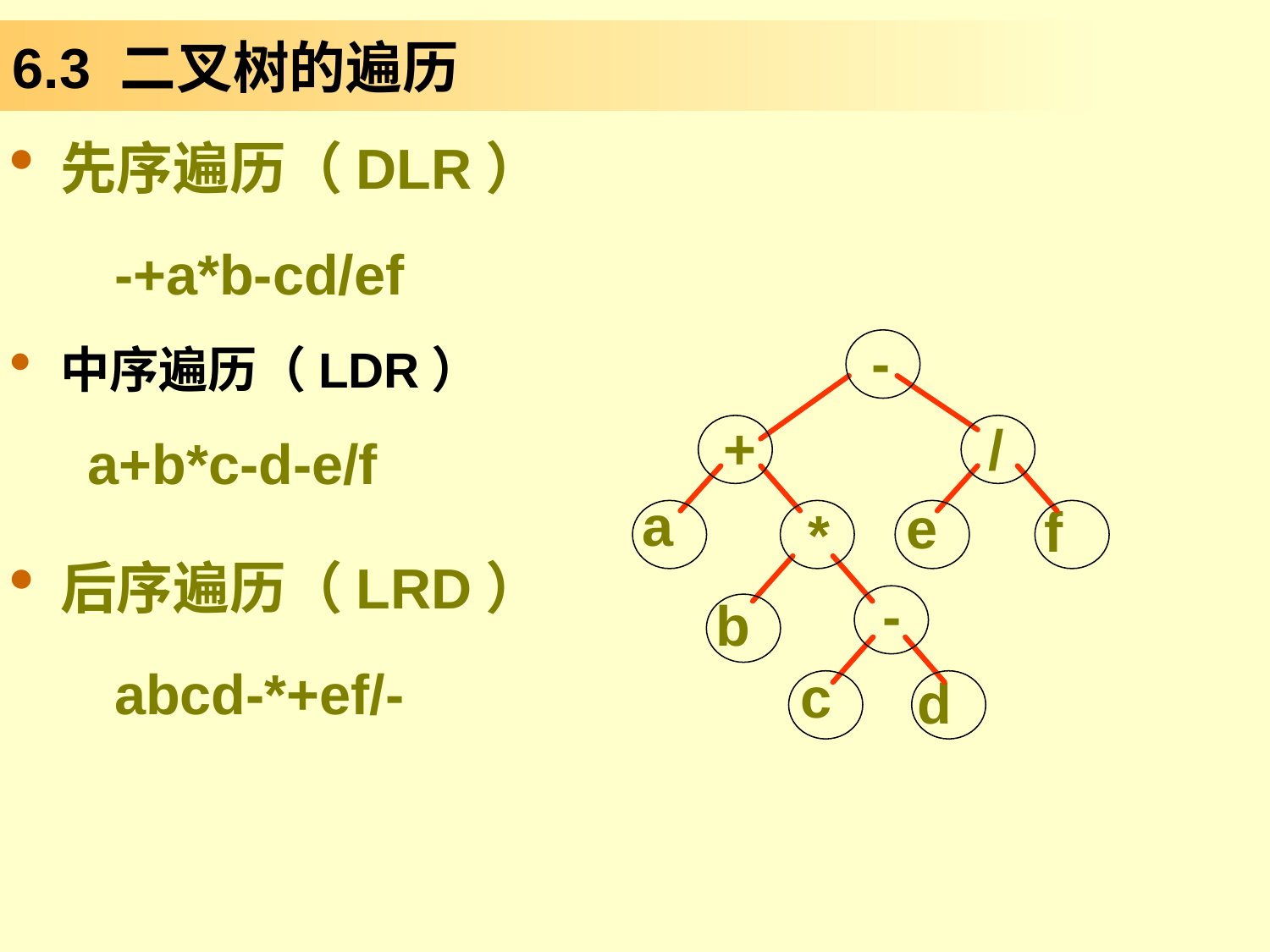

# 6.3 二叉树的遍历
先序遍历（DLR）
-+a*b-cd/ef
 -

 +
 /

 a
 e
 f
 *

 -
 b

 c
 d

中序遍历（LDR）

a+b*c-d-e/f
后序遍历（LRD）

abcd-*+ef/-